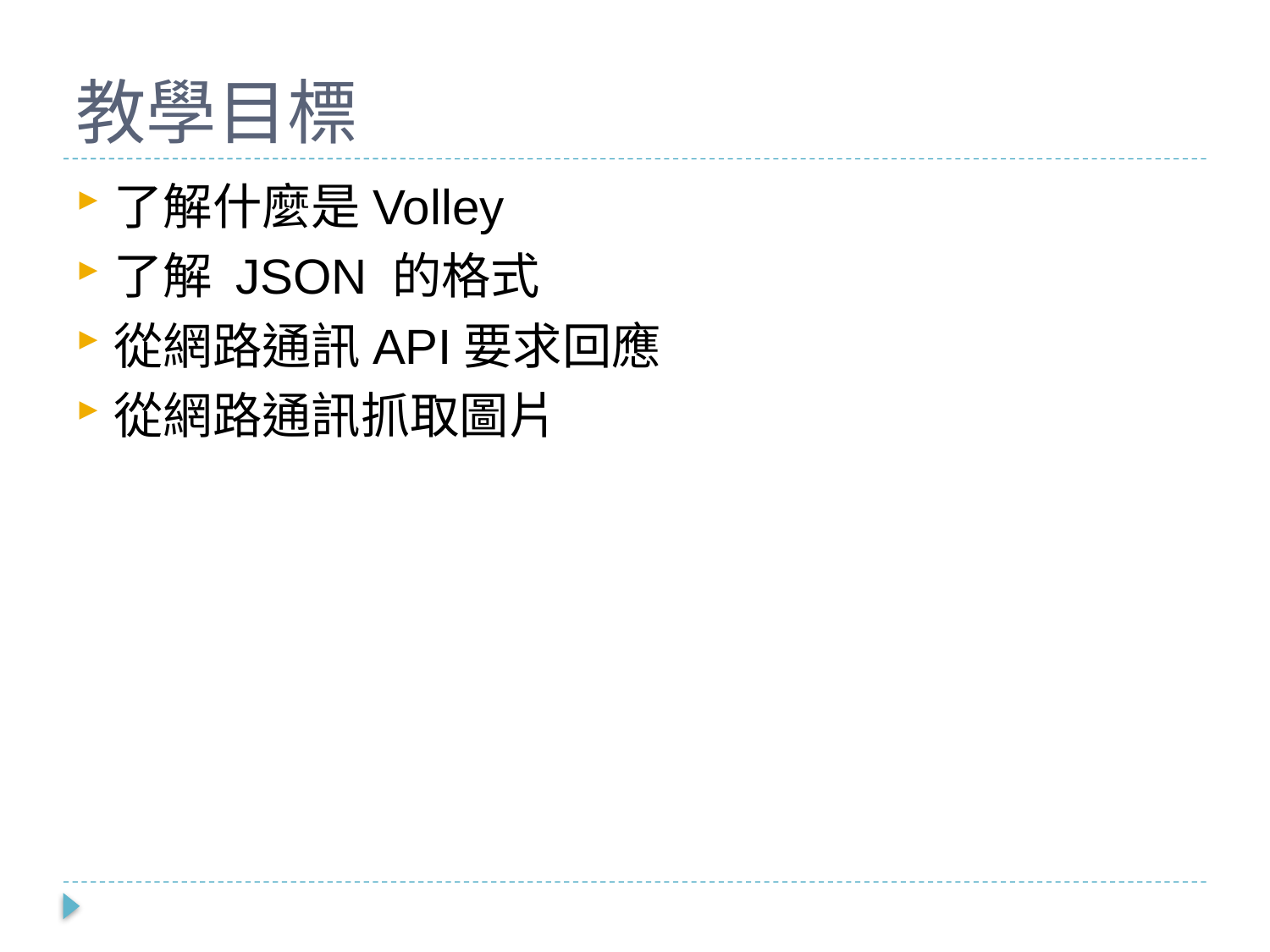

# 教學目標
了解什麼是Volley
了解 JSON 的格式
從網路通訊API要求回應
從網路通訊抓取圖片